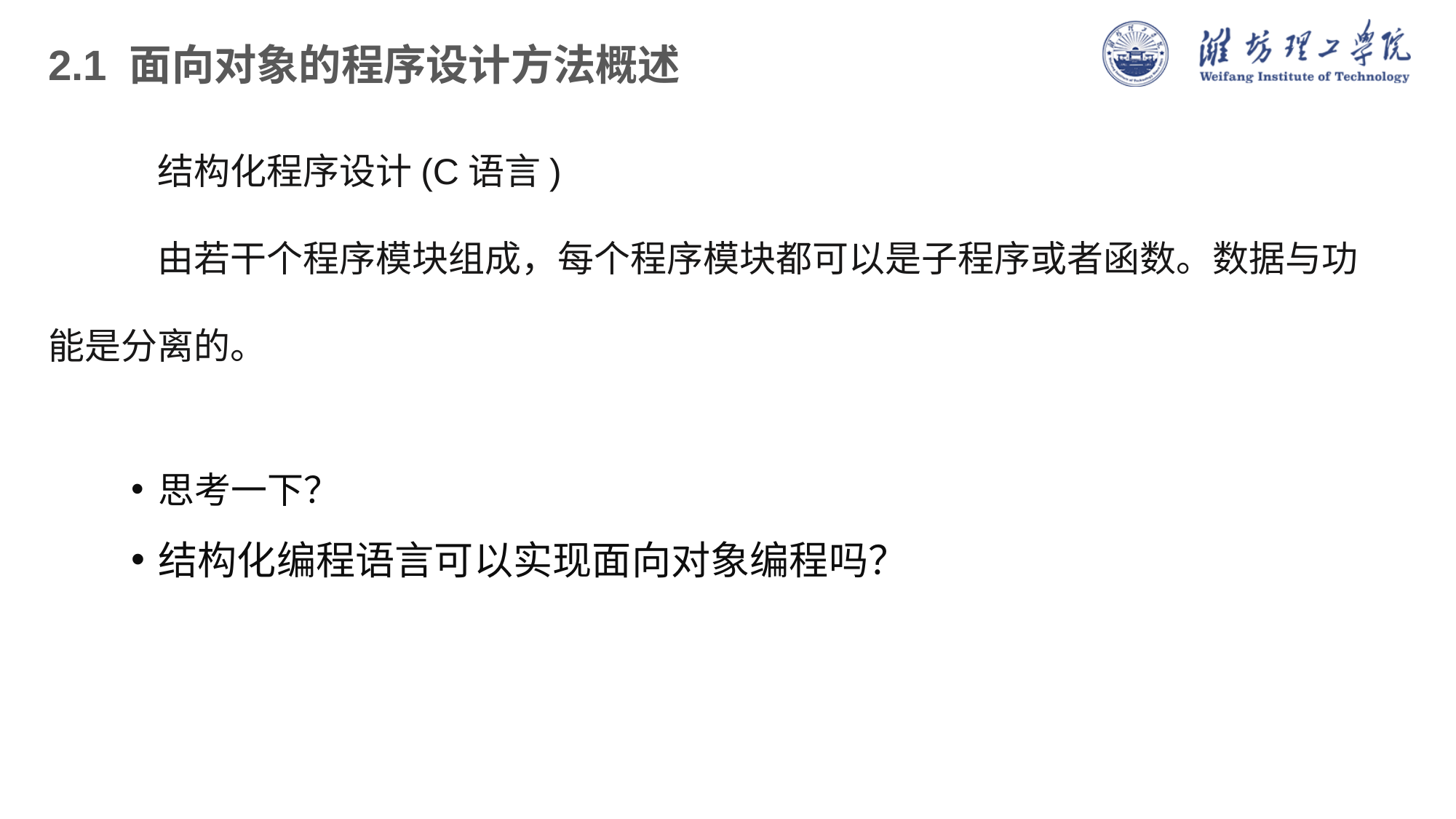

2.1 面向对象的程序设计方法概述
	结构化程序设计(C语言)
	由若干个程序模块组成，每个程序模块都可以是子程序或者函数。数据与功能是分离的。
思考一下？
结构化编程语言可以实现面向对象编程吗？